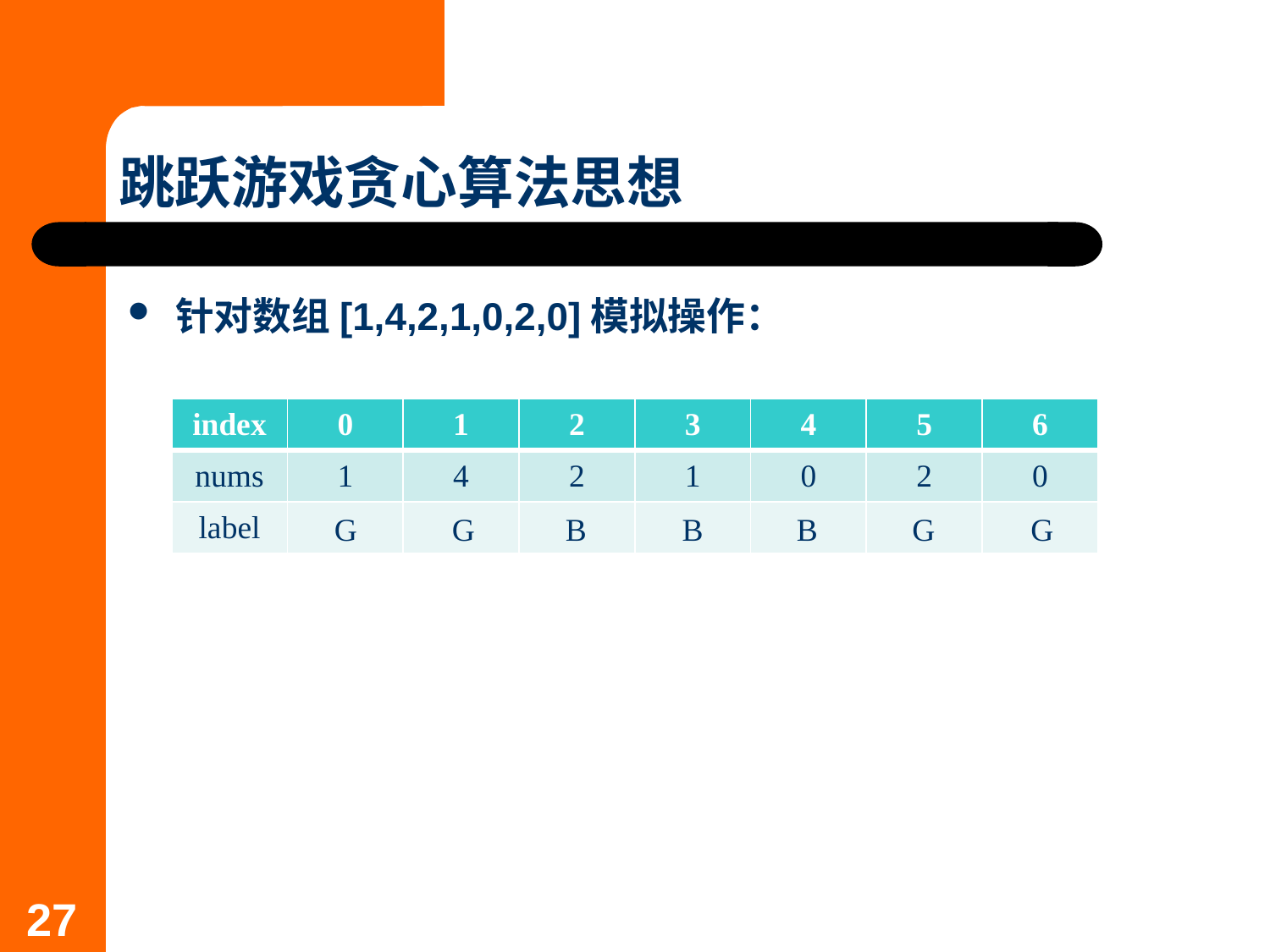

# 跳跃游戏贪心算法思想
针对数组[1,4,2,1,0,2,0]模拟操作：

| index | 0 | 1 | 2 | 3 | 4 | 5 | 6 |
| --- | --- | --- | --- | --- | --- | --- | --- |
| nums | 1 | 4 | 2 | 1 | 0 | 2 | 0 |
| label |  |  |  |  |  |  |  |
G
G
B
B
B
G
G
27